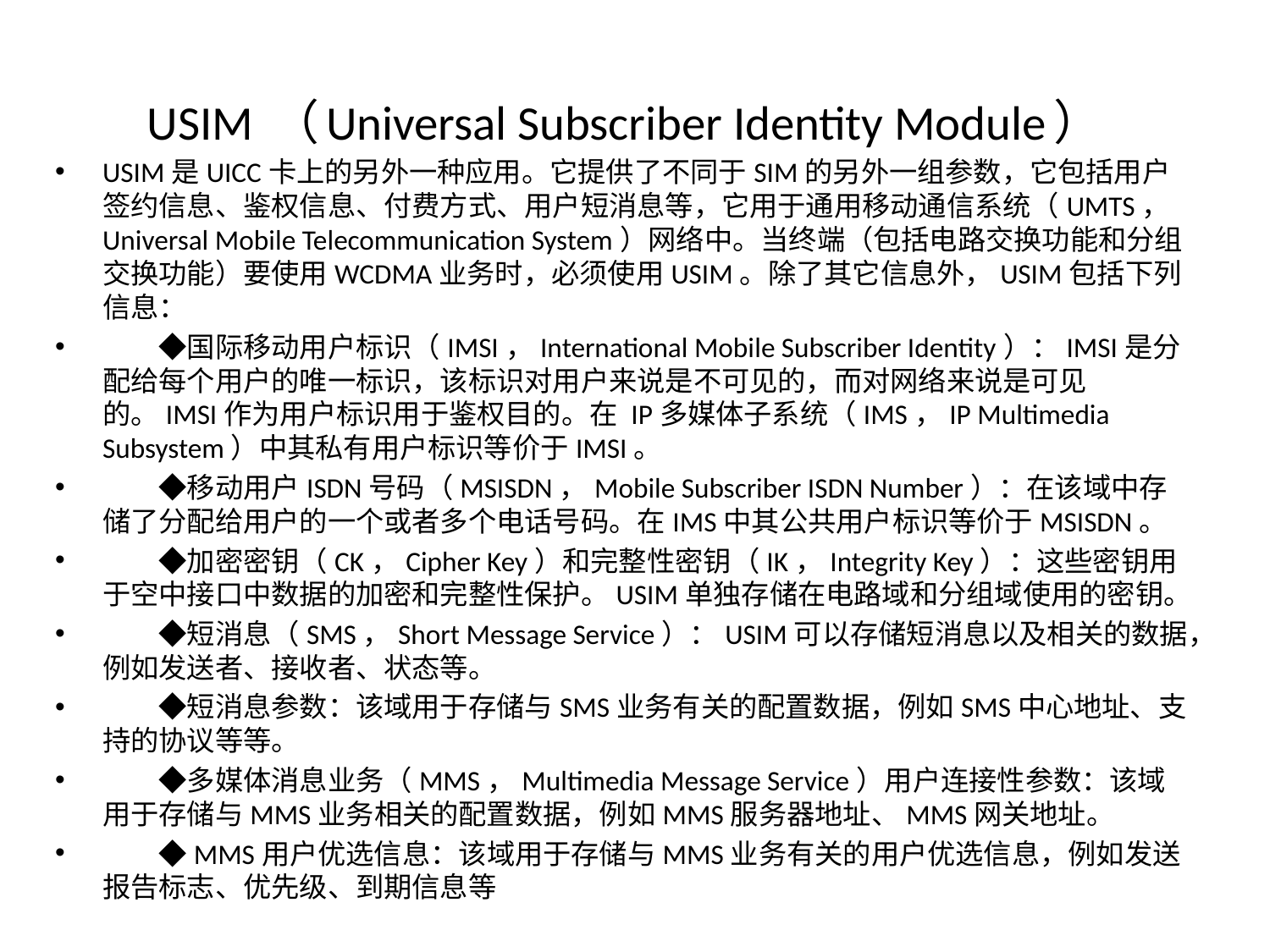

# USIM （Universal Subscriber Identity Module）
USIM是UICC卡上的另外一种应用。它提供了不同于SIM的另外一组参数，它包括用户签约信息、鉴权信息、付费方式、用户短消息等，它用于通用移动通信系统（UMTS，Universal Mobile Telecommunication System）网络中。当终端（包括电路交换功能和分组交换功能）要使用WCDMA业务时，必须使用USIM。除了其它信息外，USIM包括下列信息：
　　◆国际移动用户标识（IMSI，International Mobile Subscriber Identity）：IMSI是分配给每个用户的唯一标识，该标识对用户来说是不可见的，而对网络来说是可见的。IMSI作为用户标识用于鉴权目的。在 IP多媒体子系统（IMS，IP Multimedia Subsystem）中其私有用户标识等价于IMSI。
　　◆移动用户ISDN号码（MSISDN，Mobile Subscriber ISDN Number）：在该域中存储了分配给用户的一个或者多个电话号码。在IMS中其公共用户标识等价于MSISDN。
　　◆加密密钥（CK，Cipher Key）和完整性密钥（IK，Integrity Key）：这些密钥用于空中接口中数据的加密和完整性保护。USIM单独存储在电路域和分组域使用的密钥。
　　◆短消息（SMS，Short Message Service）：USIM可以存储短消息以及相关的数据，例如发送者、接收者、状态等。
　　◆短消息参数：该域用于存储与SMS业务有关的配置数据，例如SMS中心地址、支持的协议等等。
　　◆多媒体消息业务（MMS，Multimedia Message Service）用户连接性参数：该域用于存储与MMS业务相关的配置数据，例如MMS服务器地址、MMS网关地址。
　　◆MMS用户优选信息：该域用于存储与MMS业务有关的用户优选信息，例如发送报告标志、优先级、到期信息等